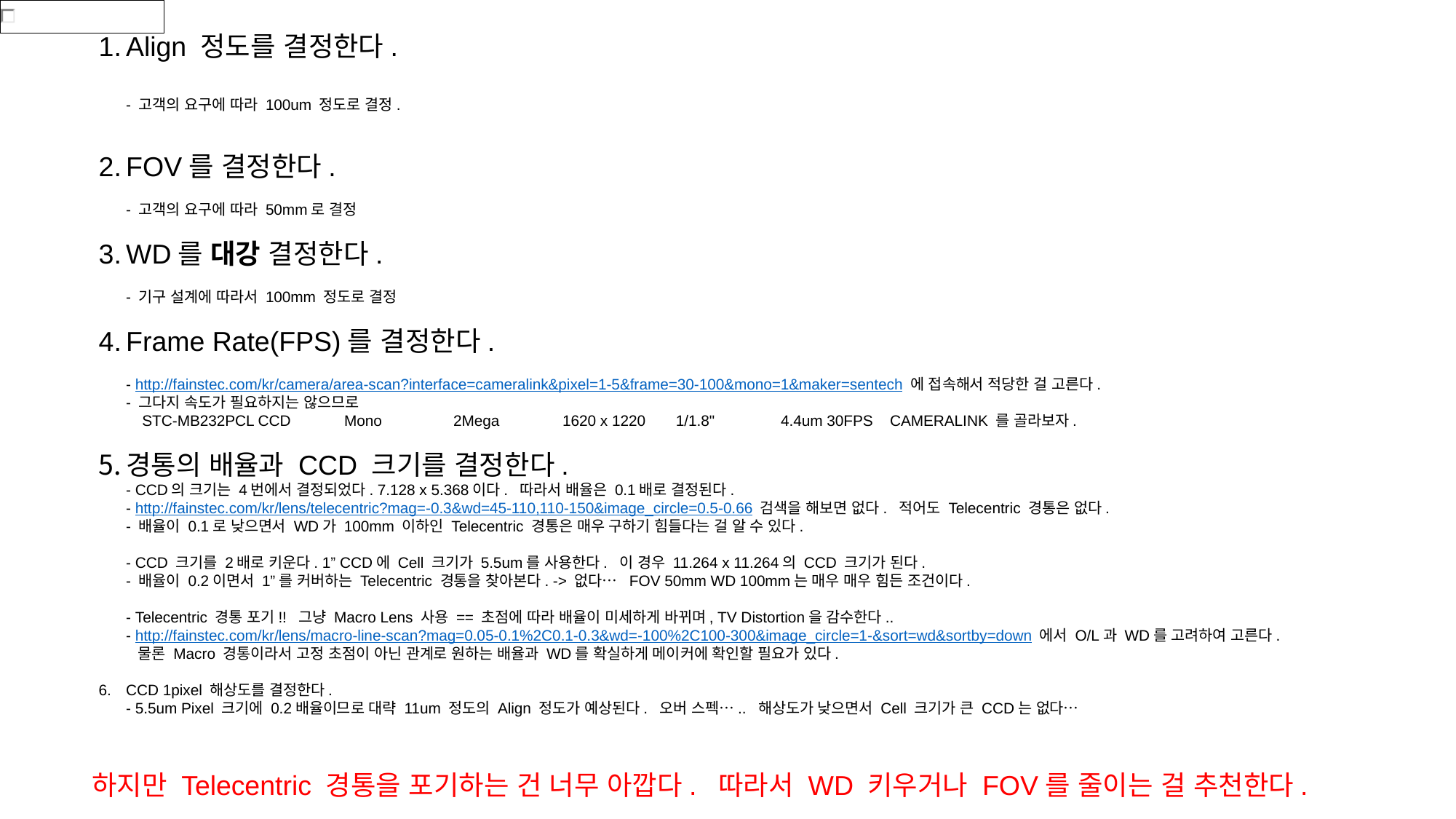

Align 정도를 결정한다.
- 고객의 요구에 따라 100um 정도로 결정.
FOV를 결정한다.
- 고객의 요구에 따라 50mm로 결정
WD를 대강 결정한다.
- 기구 설계에 따라서 100mm 정도로 결정
Frame Rate(FPS)를 결정한다.
- http://fainstec.com/kr/camera/area-scan?interface=cameralink&pixel=1-5&frame=30-100&mono=1&maker=sentech 에 접속해서 적당한 걸 고른다.
- 그다지 속도가 필요하지는 않으므로
   STC-MB232PCL CCD	Mono	2Mega	1620 x 1220	 1/1.8"	4.4um 30FPS	CAMERALINK 를 골라보자.
경통의 배율과 CCD 크기를 결정한다.
- CCD의 크기는 4번에서 결정되었다. 7.128 x 5.368이다.  따라서 배율은 0.1배로 결정된다.
- http://fainstec.com/kr/lens/telecentric?mag=-0.3&wd=45-110,110-150&image_circle=0.5-0.66 검색을 해보면 없다.  적어도 Telecentric 경통은 없다.
- 배율이 0.1로 낮으면서 WD가 100mm 이하인 Telecentric 경통은 매우 구하기 힘들다는 걸 알 수 있다.
- CCD 크기를 2배로 키운다. 1” CCD에 Cell 크기가 5.5um를 사용한다.  이 경우 11.264 x 11.264의 CCD 크기가 된다.
- 배율이 0.2이면서 1”를 커버하는 Telecentric 경통을 찾아본다. -> 없다…  FOV 50mm WD 100mm는 매우 매우 힘든 조건이다.
- Telecentric 경통 포기!!  그냥 Macro Lens 사용 == 초점에 따라 배율이 미세하게 바뀌며, TV Distortion을 감수한다..
- http://fainstec.com/kr/lens/macro-line-scan?mag=0.05-0.1%2C0.1-0.3&wd=-100%2C100-300&image_circle=1-&sort=wd&sortby=down 에서 O/L과 WD를 고려하여 고른다.
  물론 Macro 경통이라서 고정 초점이 아닌 관계로 원하는 배율과 WD를 확실하게 메이커에 확인할 필요가 있다.
CCD 1pixel 해상도를 결정한다.
- 5.5um Pixel 크기에 0.2배율이므로 대략 11um 정도의 Align 정도가 예상된다.  오버 스펙…..  해상도가 낮으면서 Cell 크기가 큰 CCD는 없다…
하지만 Telecentric 경통을 포기하는 건 너무 아깝다.  따라서 WD 키우거나 FOV를 줄이는 걸 추천한다.